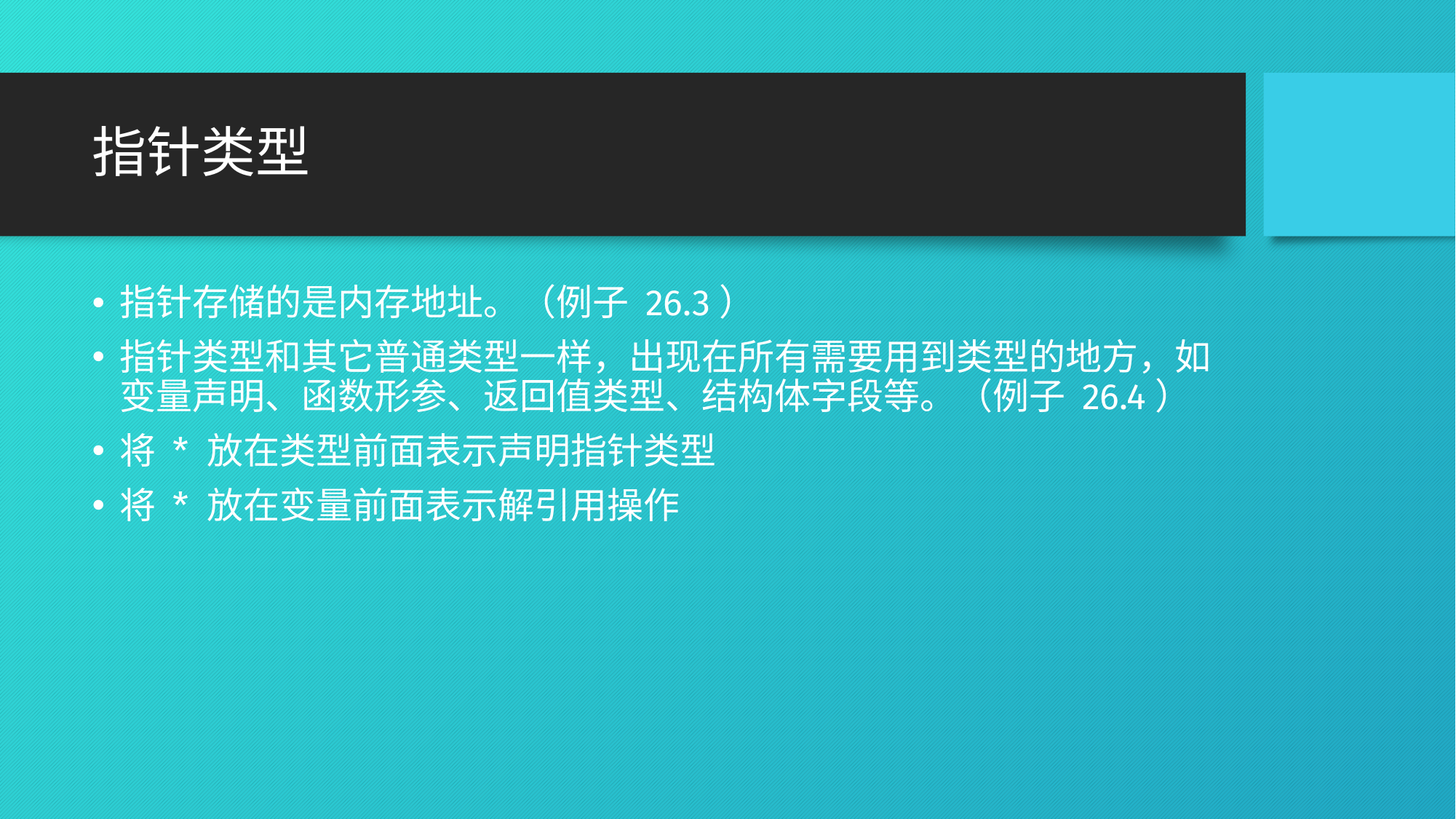

# 指针类型
指针存储的是内存地址。（例子 26.3）
指针类型和其它普通类型一样，出现在所有需要用到类型的地方，如变量声明、函数形参、返回值类型、结构体字段等。（例子 26.4）
将 * 放在类型前面表示声明指针类型
将 * 放在变量前面表示解引用操作